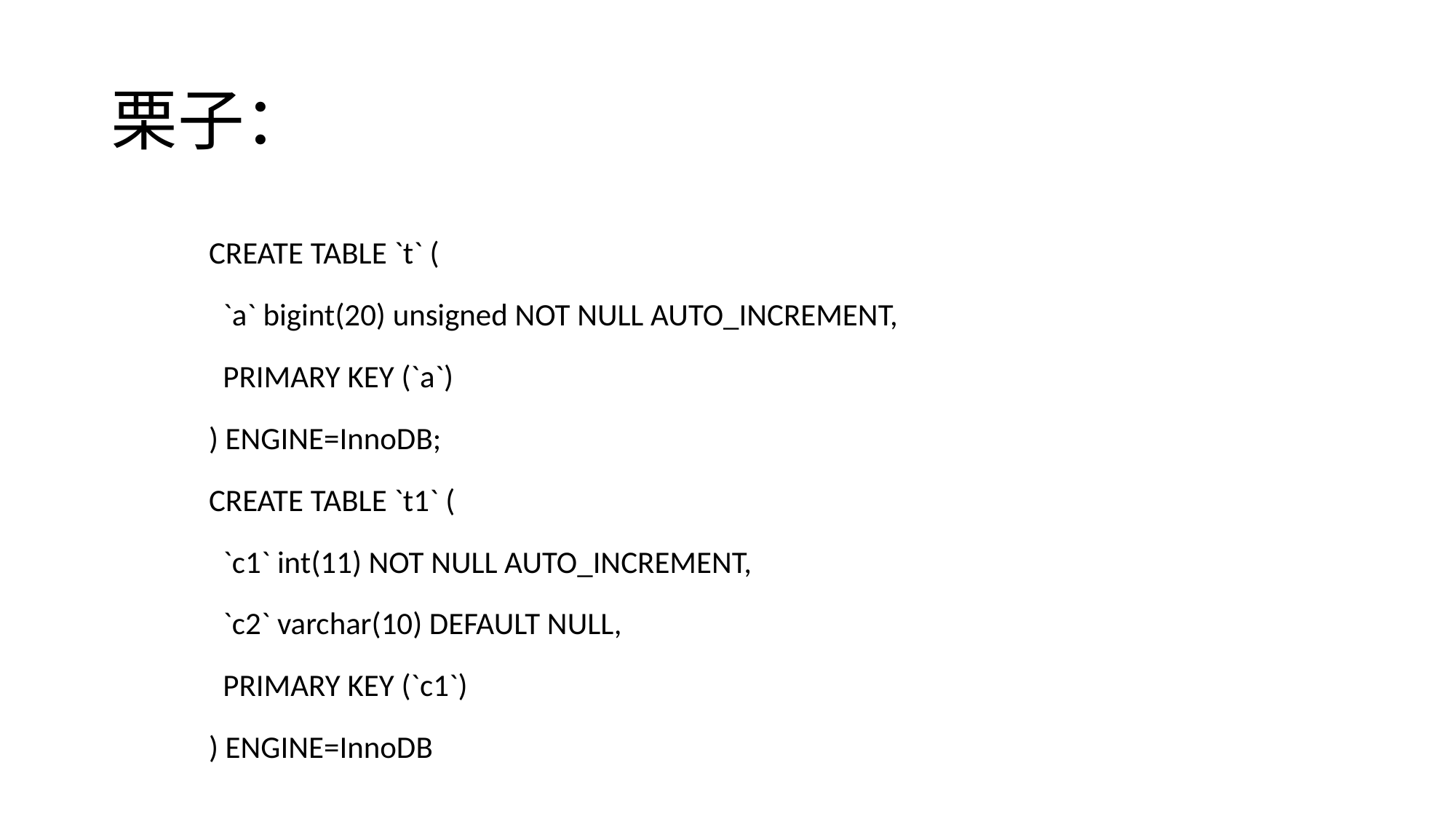

# 栗子：
CREATE TABLE `t` (
  `a` bigint(20) unsigned NOT NULL AUTO_INCREMENT,
  PRIMARY KEY (`a`)
) ENGINE=InnoDB;
CREATE TABLE `t1` (
  `c1` int(11) NOT NULL AUTO_INCREMENT,
  `c2` varchar(10) DEFAULT NULL,
  PRIMARY KEY (`c1`)
) ENGINE=InnoDB